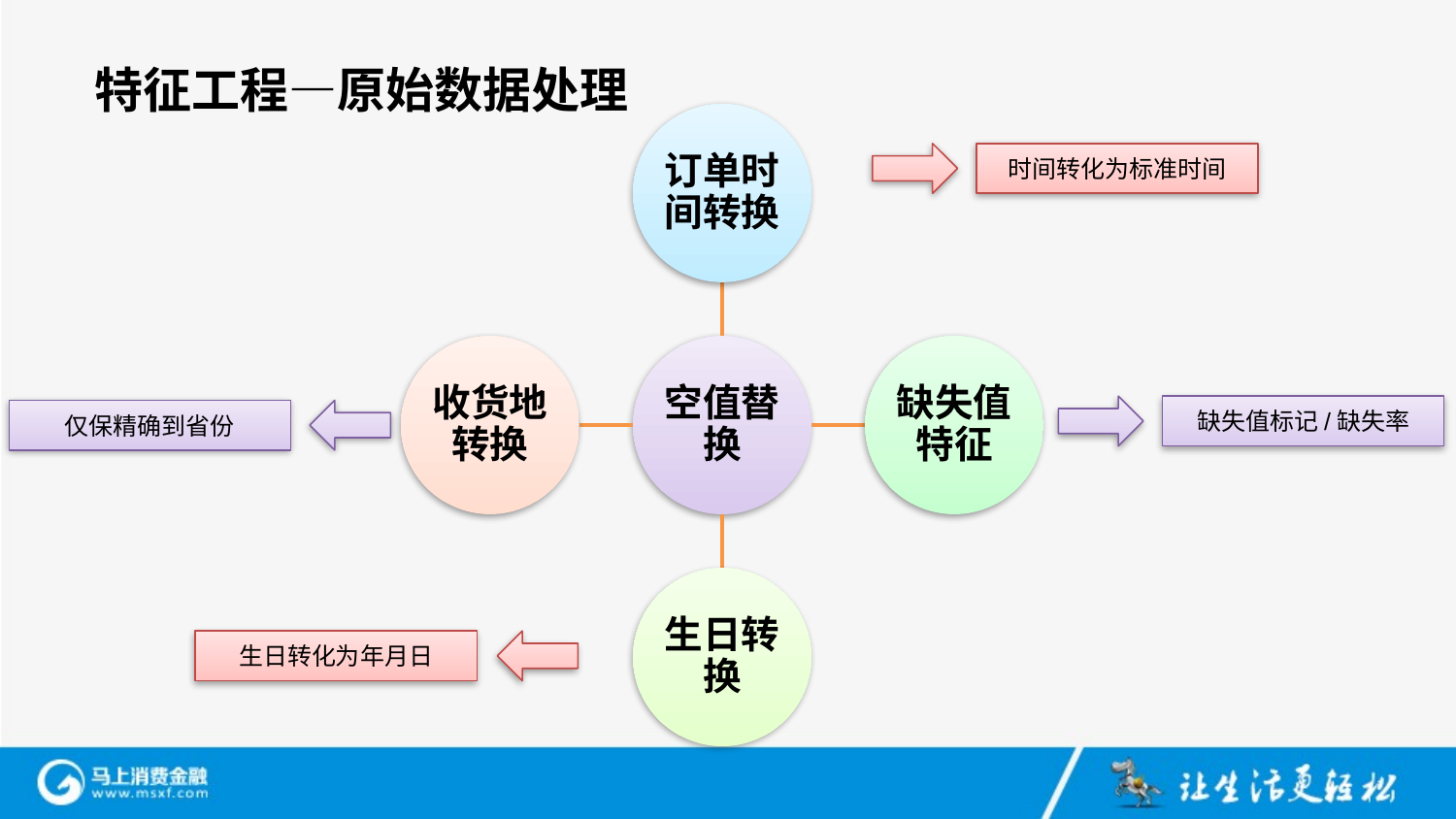

特征工程—原始数据处理
空值替换

订单时间转换

缺失值特征

生日转换

收货地转换

时间转化为标准时间

缺失值标记/缺失率
仅保精确到省份

生日转化为年月日